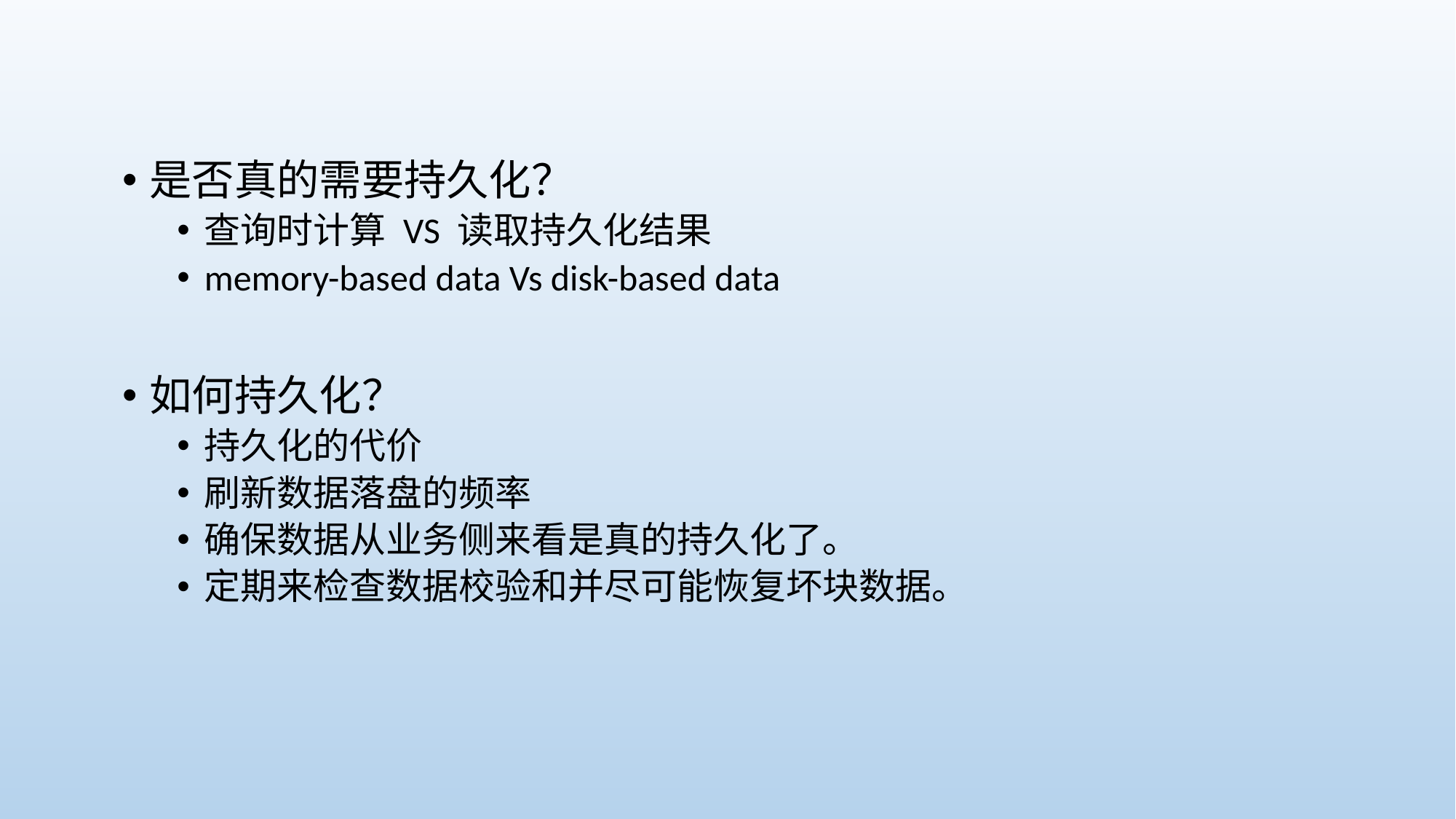

是否真的需要持久化？
查询时计算 VS 读取持久化结果
memory-based data Vs disk-based data

如何持久化？
持久化的代价
刷新数据落盘的频率
确保数据从业务侧来看是真的持久化了。
定期来检查数据校验和并尽可能恢复坏块数据。